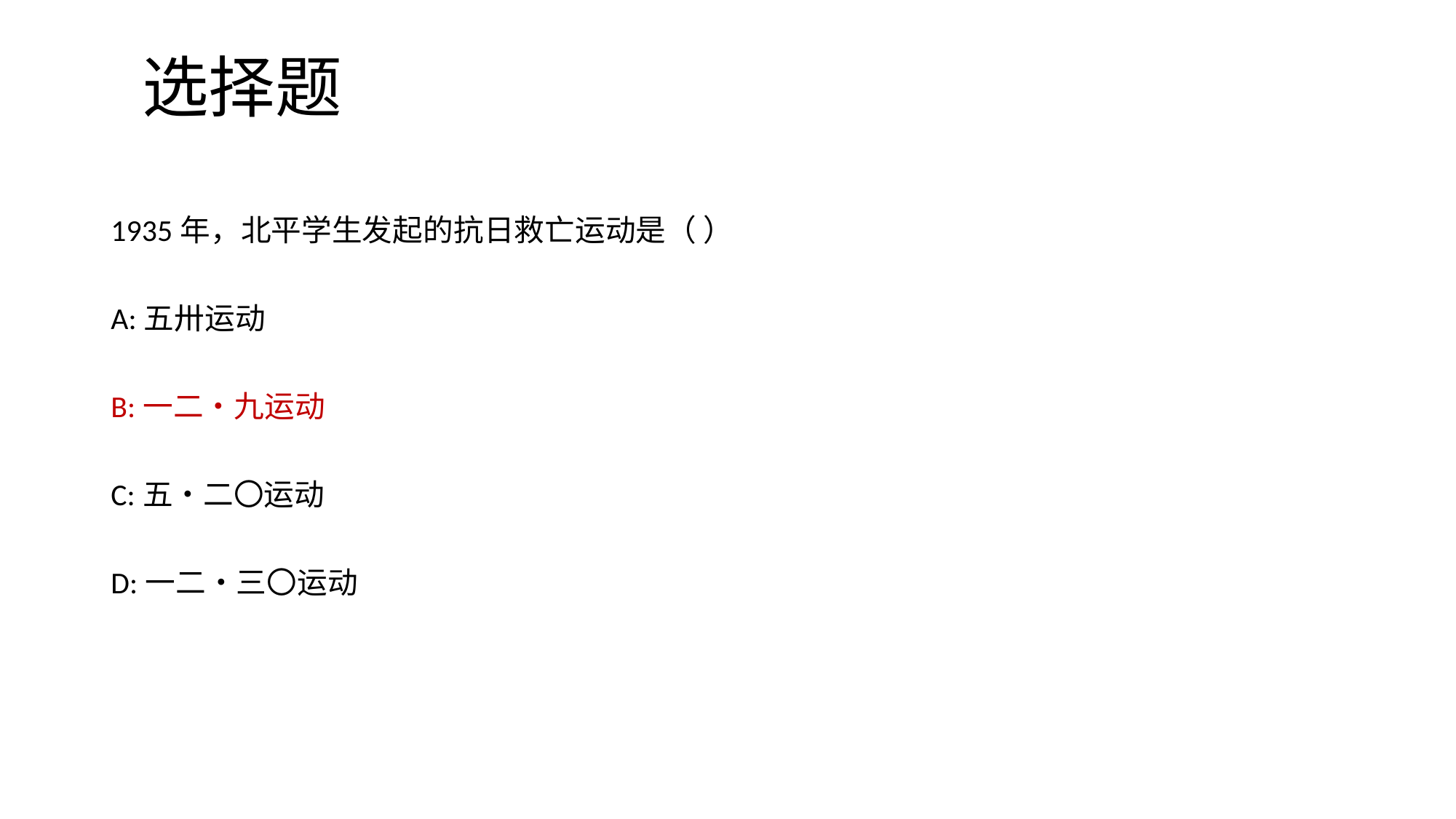

# 选择题
1935年，北平学生发起的抗日救亡运动是（ ）
A:五卅运动
B:一二•九运动
C:五•二〇运动
D:一二•三〇运动